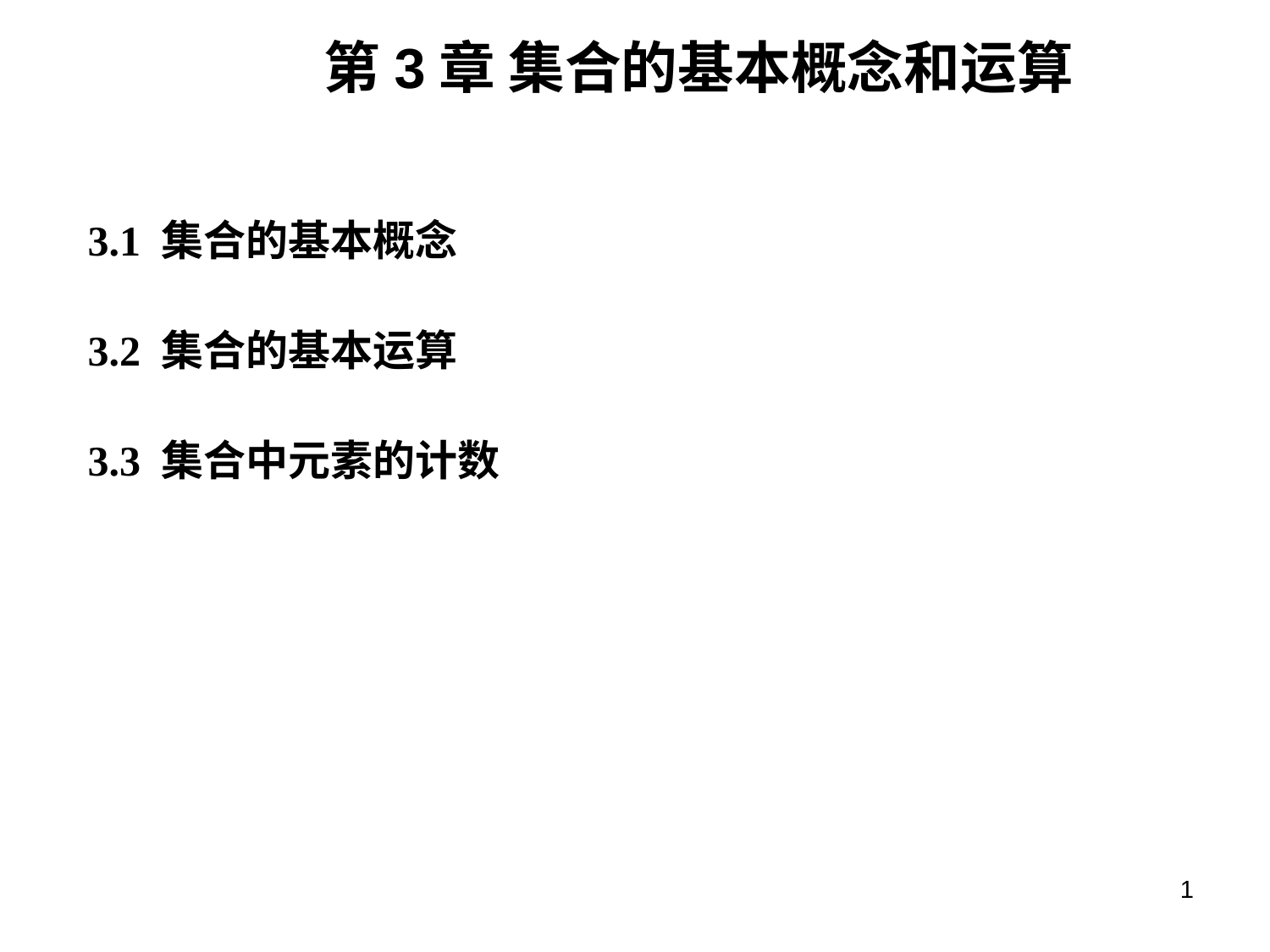

# 第3章 集合的基本概念和运算
3.1 集合的基本概念
3.2 集合的基本运算
3.3 集合中元素的计数
1